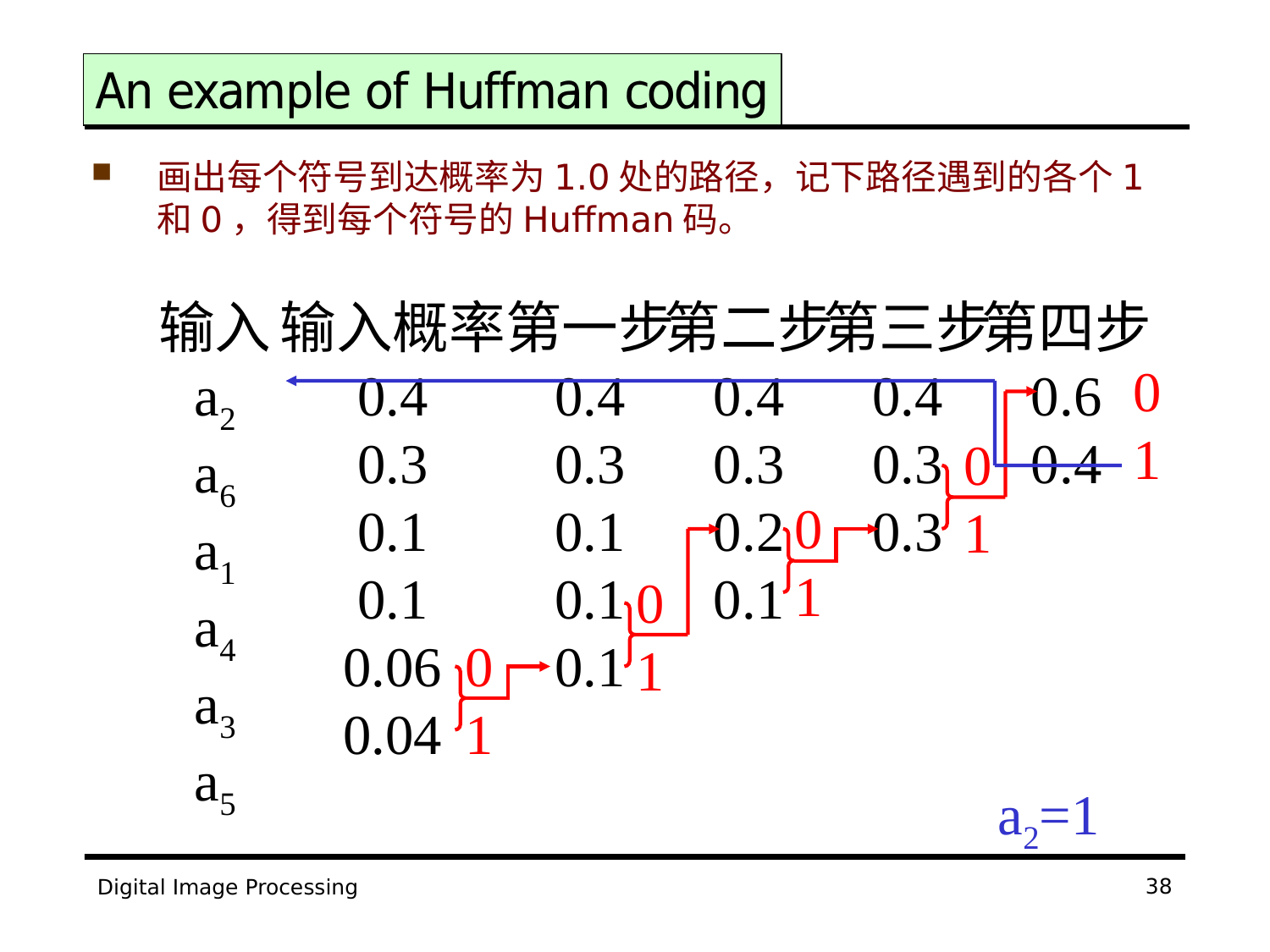

An example of Huffman coding
# Huffman编码
画出每个符号到达概率为1.0处的路径，记下路径遇到的各个1和0，得到每个符号的Huffman码。
输入概率
0.4
0.3
0.1
0.1
0.06
0.04
第一步
0.4
0.3
0.1
0.1
0.1
第二步
0.4
0.3
0.2
0.1
第三步
0.4
0.3
0.3

第四步
0.6
0.4

输入
a2
a6
a1
a4
a3
a5
0
1

0
1
0
1

0
1
0
1

a2=1
38
Digital Image Processing